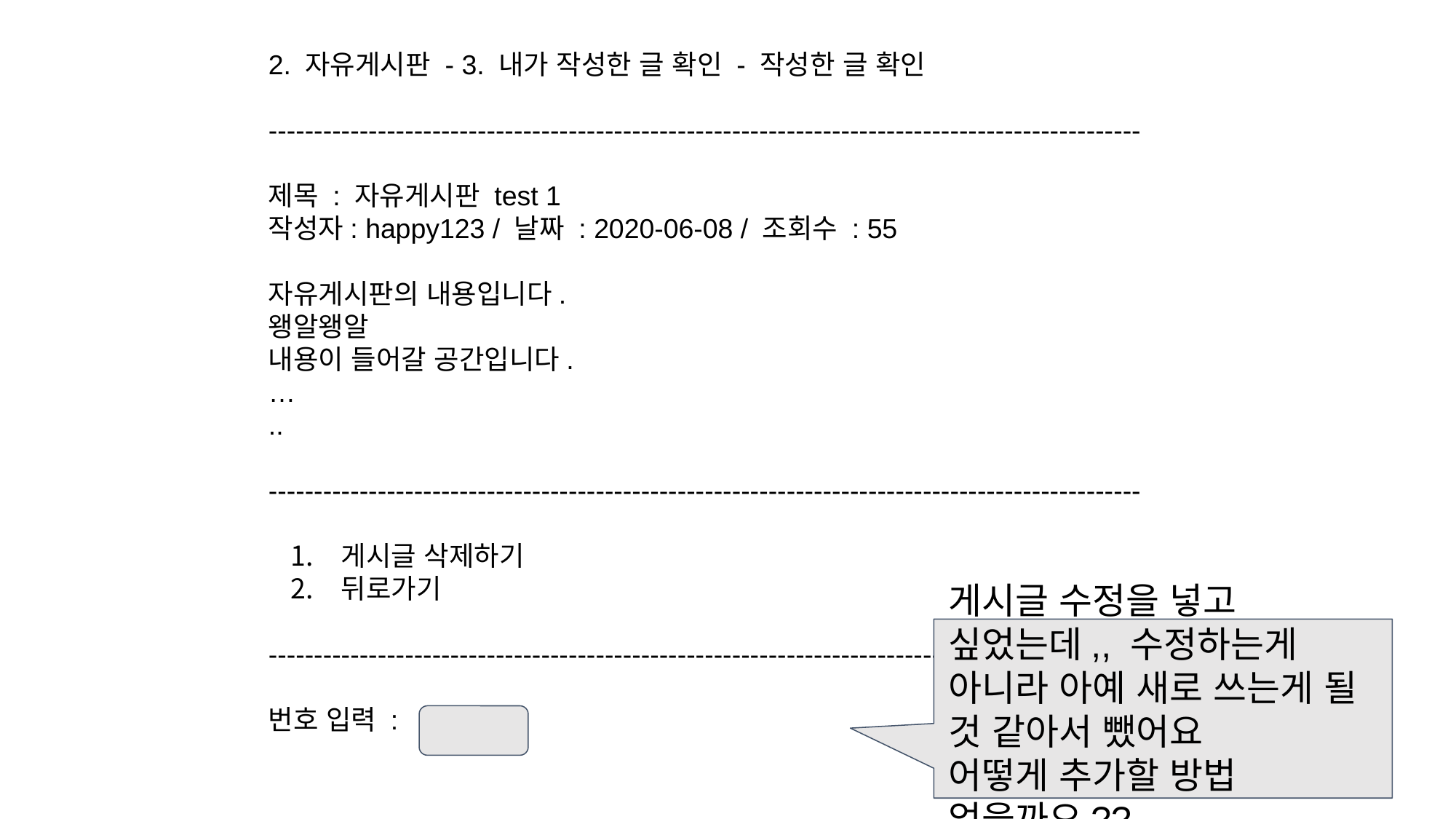

2. 자유게시판 - 3. 내가 작성한 글 확인 - 작성한 글 확인

------------------------------------------------------------------------------------------------

제목 : 자유게시판 test 1
작성자: happy123 / 날짜 : 2020-06-08 / 조회수 : 55

자유게시판의 내용입니다.
왱알왱알
내용이 들어갈 공간입니다.
…
..

------------------------------------------------------------------------------------------------

게시글 삭제하기
뒤로가기

------------------------------------------------------------------------------------------------

번호 입력 :

게시글 수정을 넣고 싶었는데,, 수정하는게 아니라 아예 새로 쓰는게 될 것 같아서 뺐어요
어떻게 추가할 방법 없을까요??